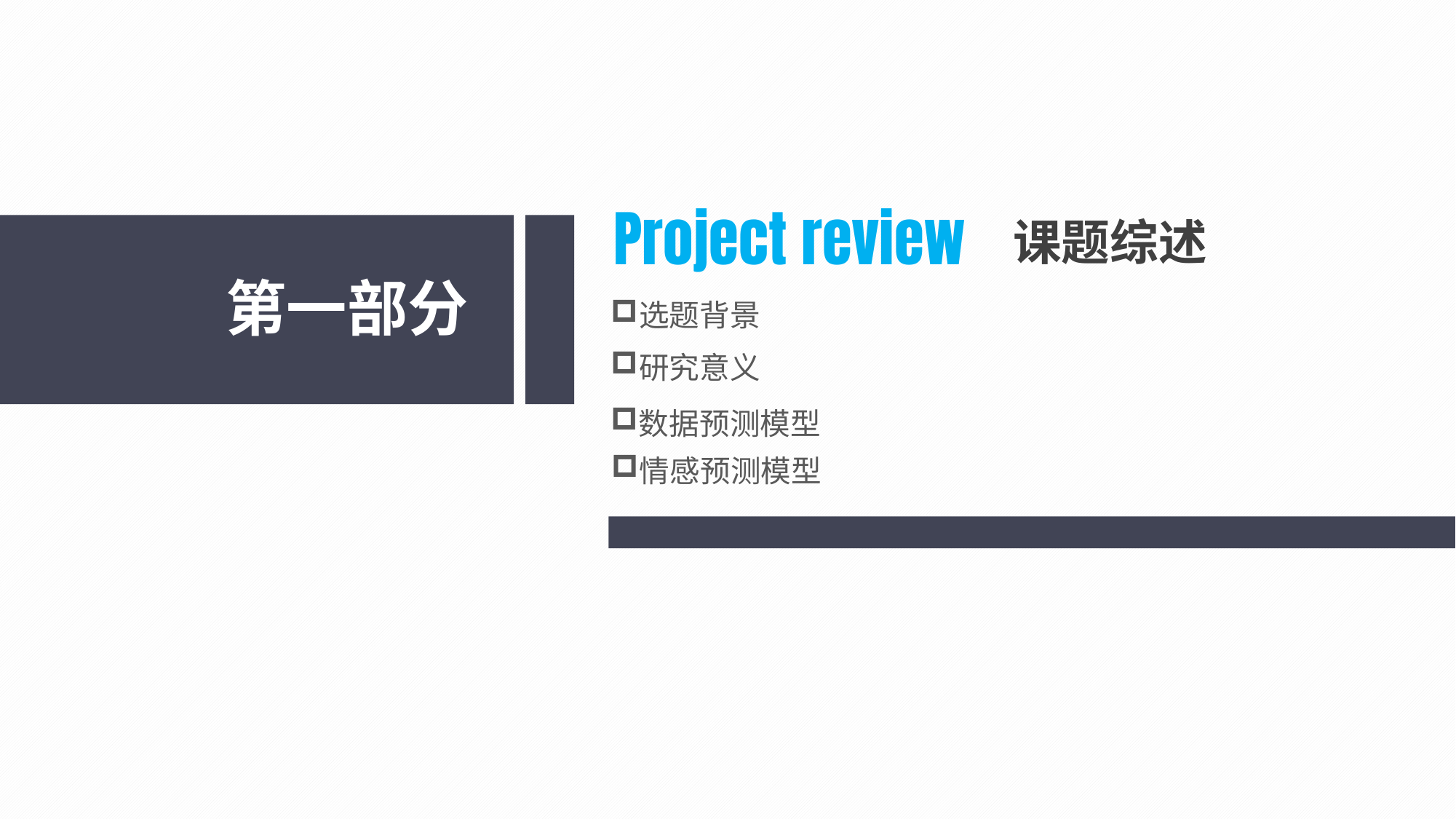

Project review
课题综述

第一部分
选题背景
研究意义
数据预测模型
情感预测模型